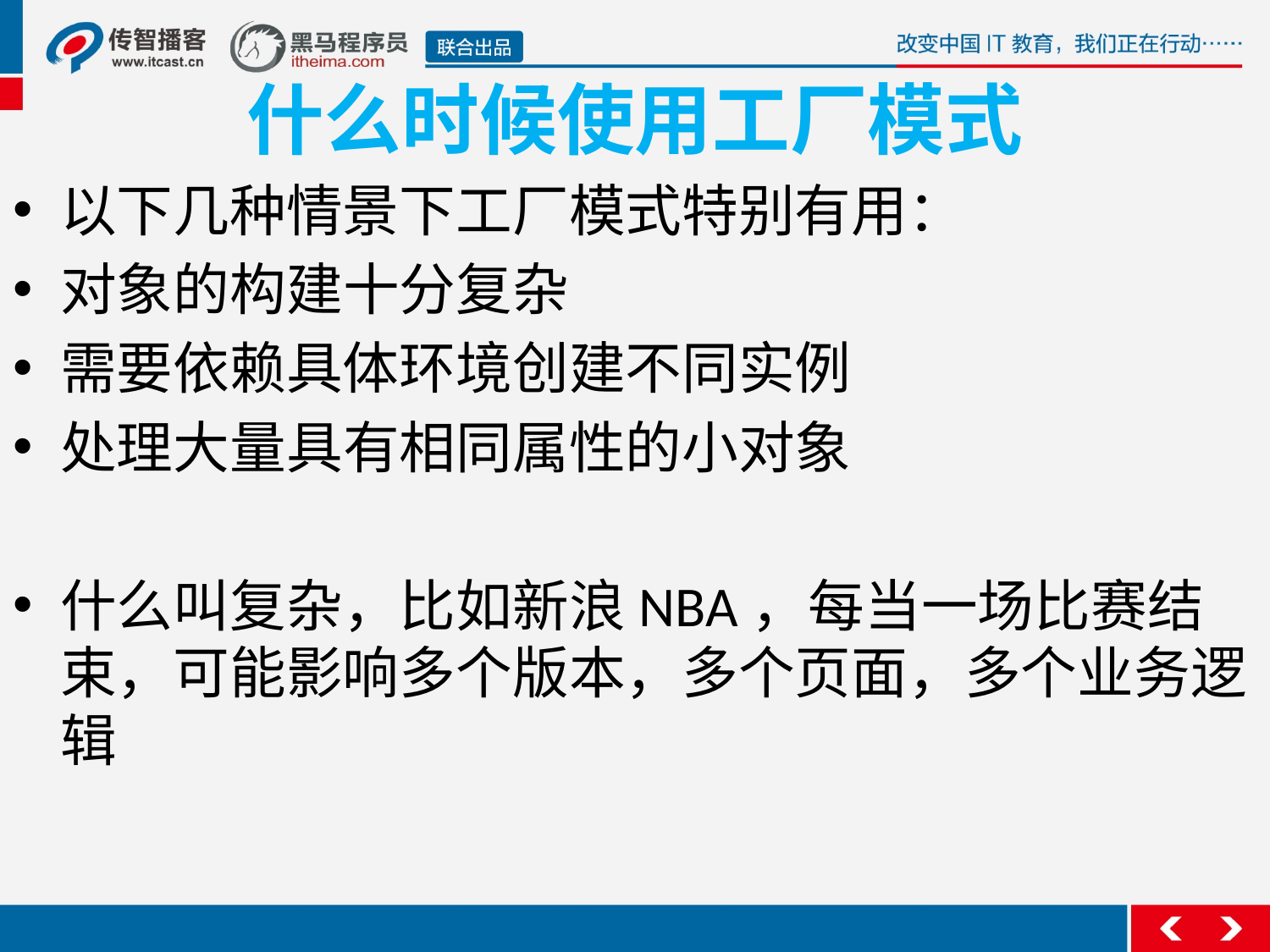

# 什么时候使用工厂模式
以下几种情景下工厂模式特别有用：
对象的构建十分复杂
需要依赖具体环境创建不同实例
处理大量具有相同属性的小对象

什么叫复杂，比如新浪NBA，每当一场比赛结束，可能影响多个版本，多个页面，多个业务逻辑